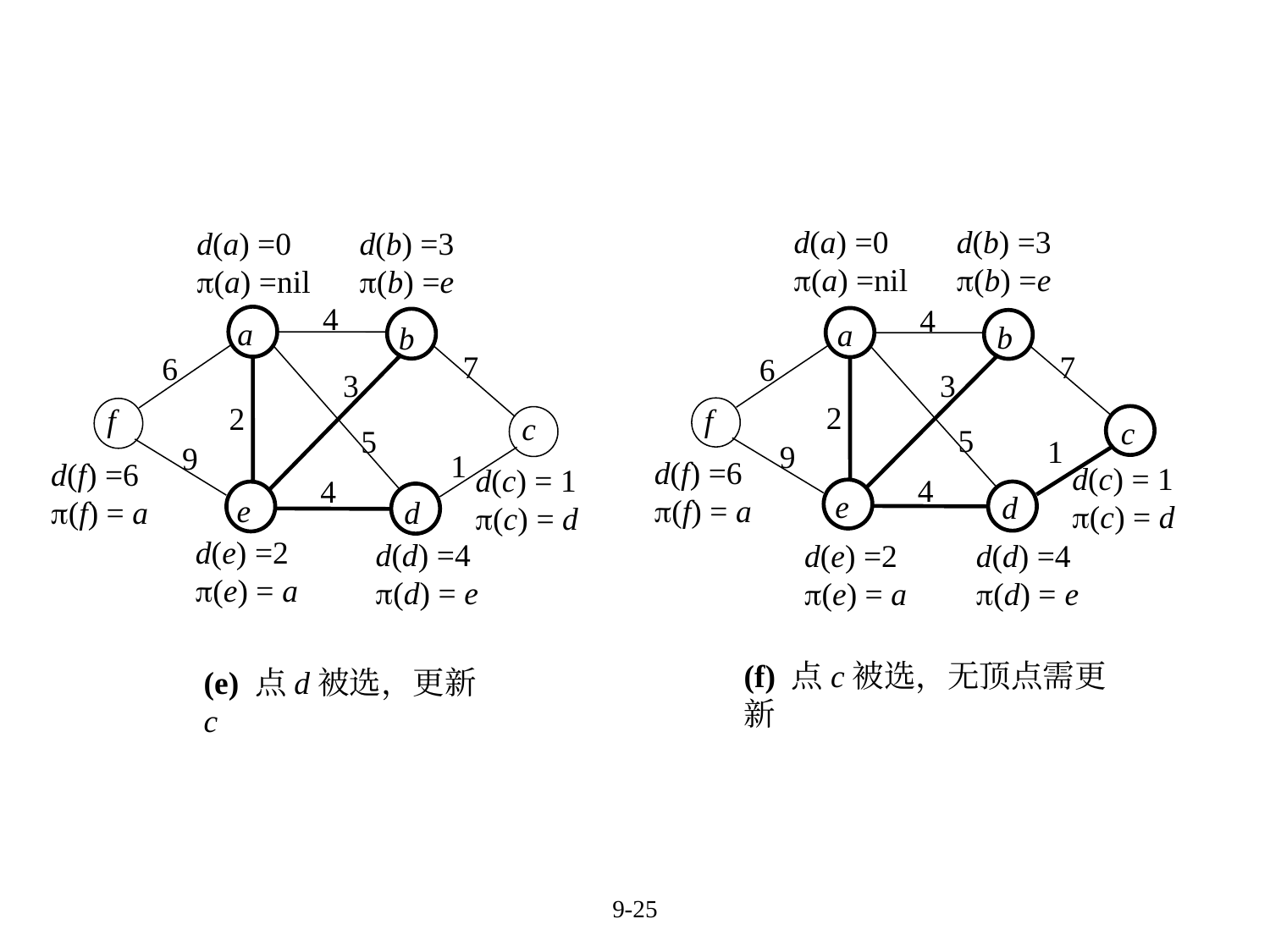

d(a) =0
π(a) =nil

d(b) =3
π(b) =e

4

a

b

7
6

3
2
f

c
5
1
9

d(f) =6
π(f) = a

d(c) = 1
π(c) = d

4

e
d

d(d) =4
π(d) = e

d(e) =2
π(e) = a

(f) 点c被选，无顶点需更新
d(a) =0
π(a) =nil

d(b) =3
π(b) =e

4

a

b

7
6

3
2
f

c

5
9

1

d(f) =6
π(f) = a

d(c) = 1
π(c) = d

4

e
d

d(e) =2
π(e) = a

d(d) =4
π(d) = e

(e) 点d被选，更新c
9-25